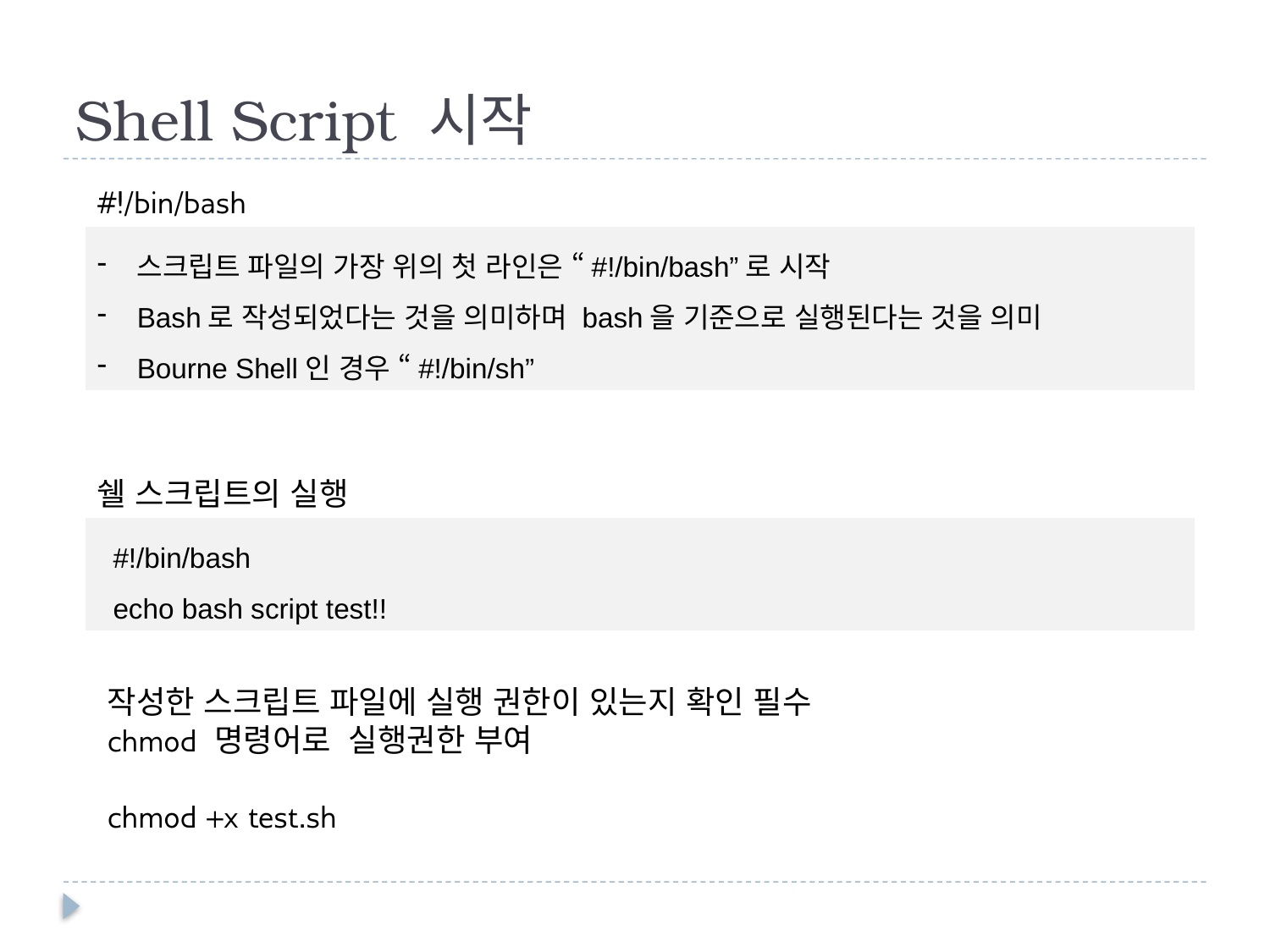

# Shell Script 시작
#!/bin/bash
스크립트 파일의 가장 위의 첫 라인은 “#!/bin/bash”로 시작
Bash로 작성되었다는 것을 의미하며 bash을 기준으로 실행된다는 것을 의미
Bourne Shell인 경우 “#!/bin/sh”
쉘 스크립트의 실행
  #!/bin/bash
  echo bash script test!!
작성한 스크립트 파일에 실행 권한이 있는지 확인 필수
chmod 명령어로  실행권한 부여

chmod +x test.sh